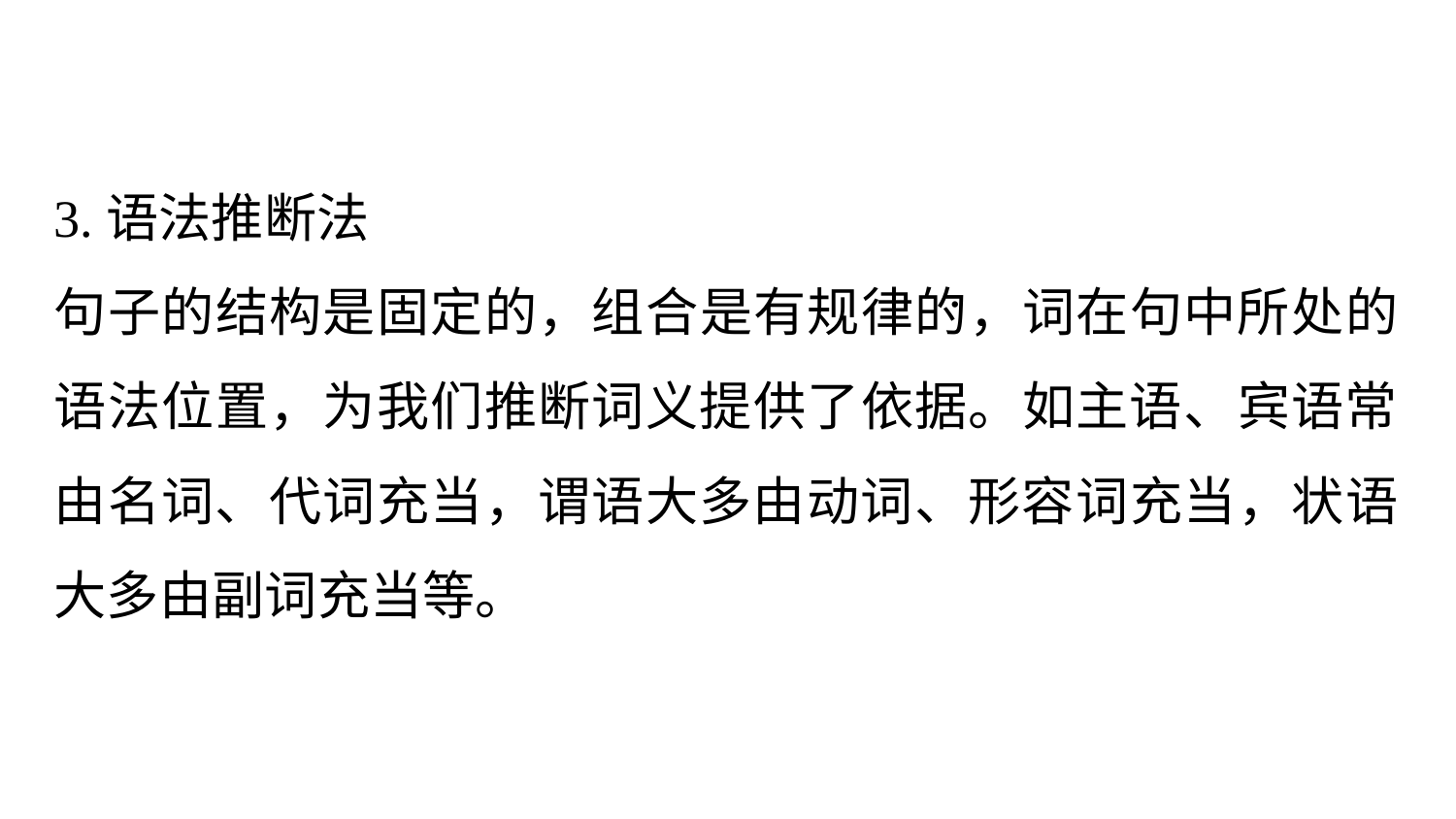

3.语法推断法
句子的结构是固定的，组合是有规律的，词在句中所处的语法位置，为我们推断词义提供了依据。如主语、宾语常由名词、代词充当，谓语大多由动词、形容词充当，状语大多由副词充当等。
.